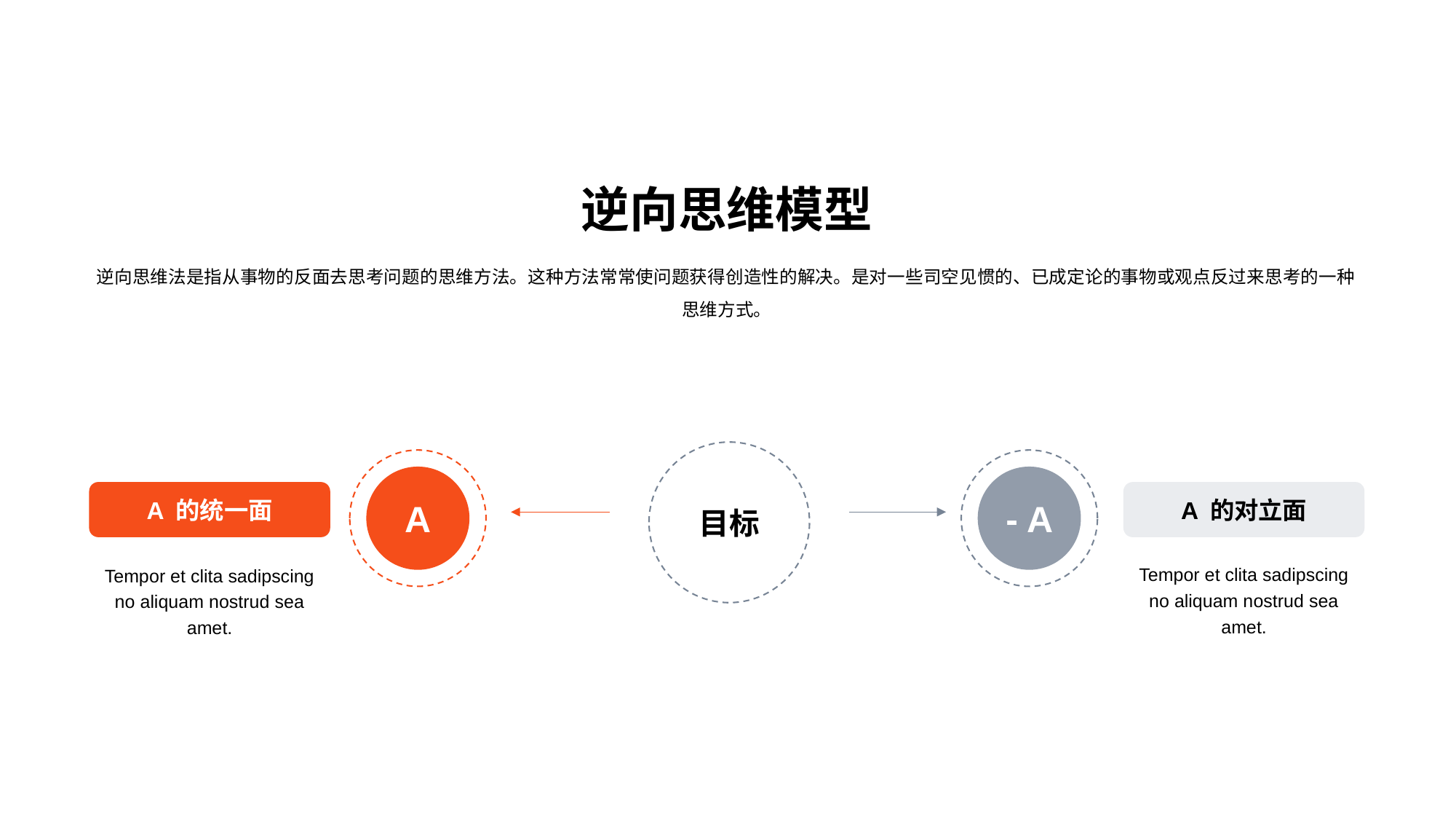

逆向思维模型
逆向思维法是指从事物的反面去思考问题的思维方法。这种方法常常使问题获得创造性的解决。是对一些司空见惯的、已成定论的事物或观点反过来思考的一种思维方式。
目标

A
A 的统一面
Tempor et clita sadipscing no aliquam nostrud sea amet.

- A
A 的对立面
Tempor et clita sadipscing no aliquam nostrud sea amet.